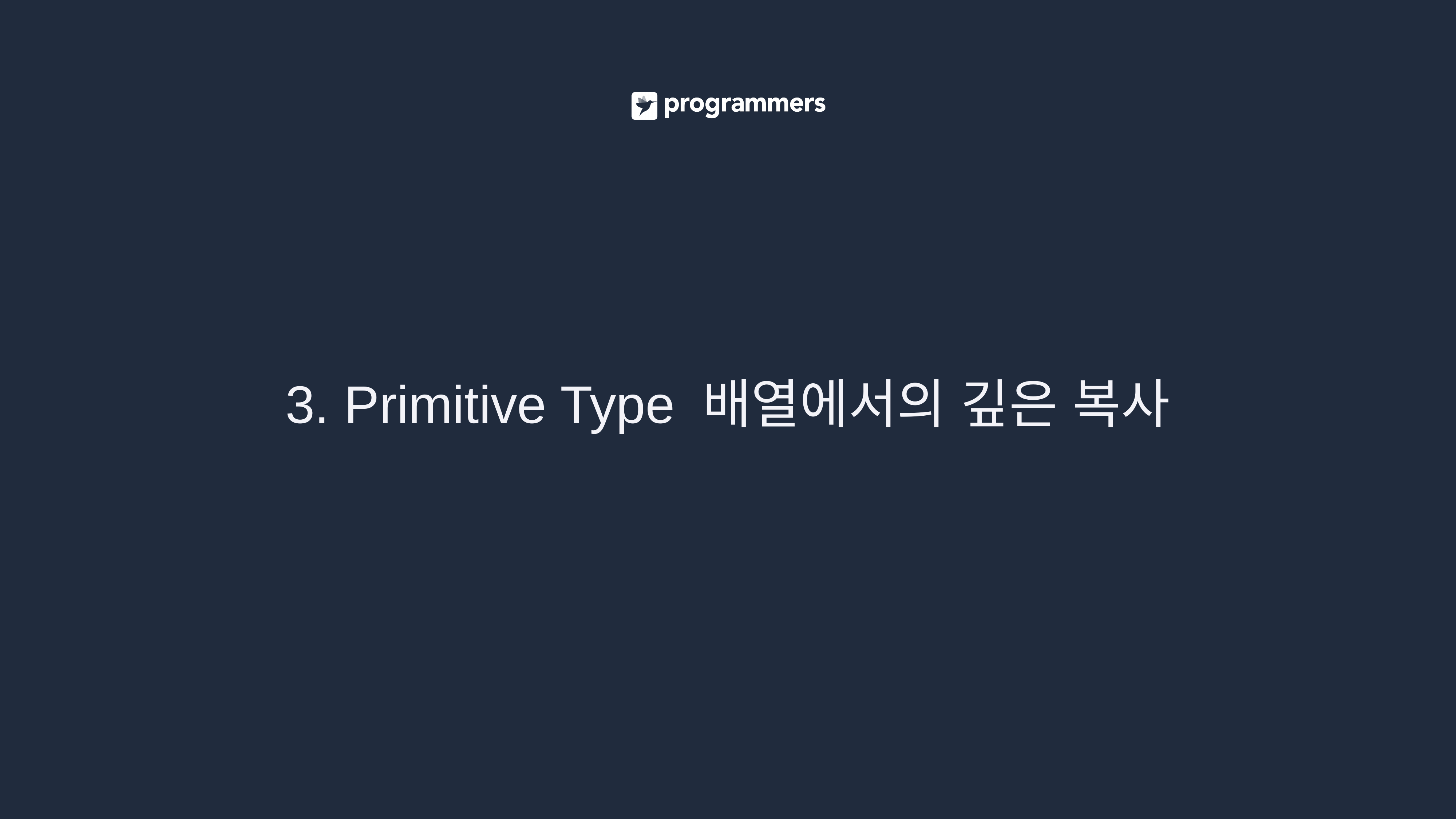

# 3. Primitive Type 배열에서의 깊은 복사